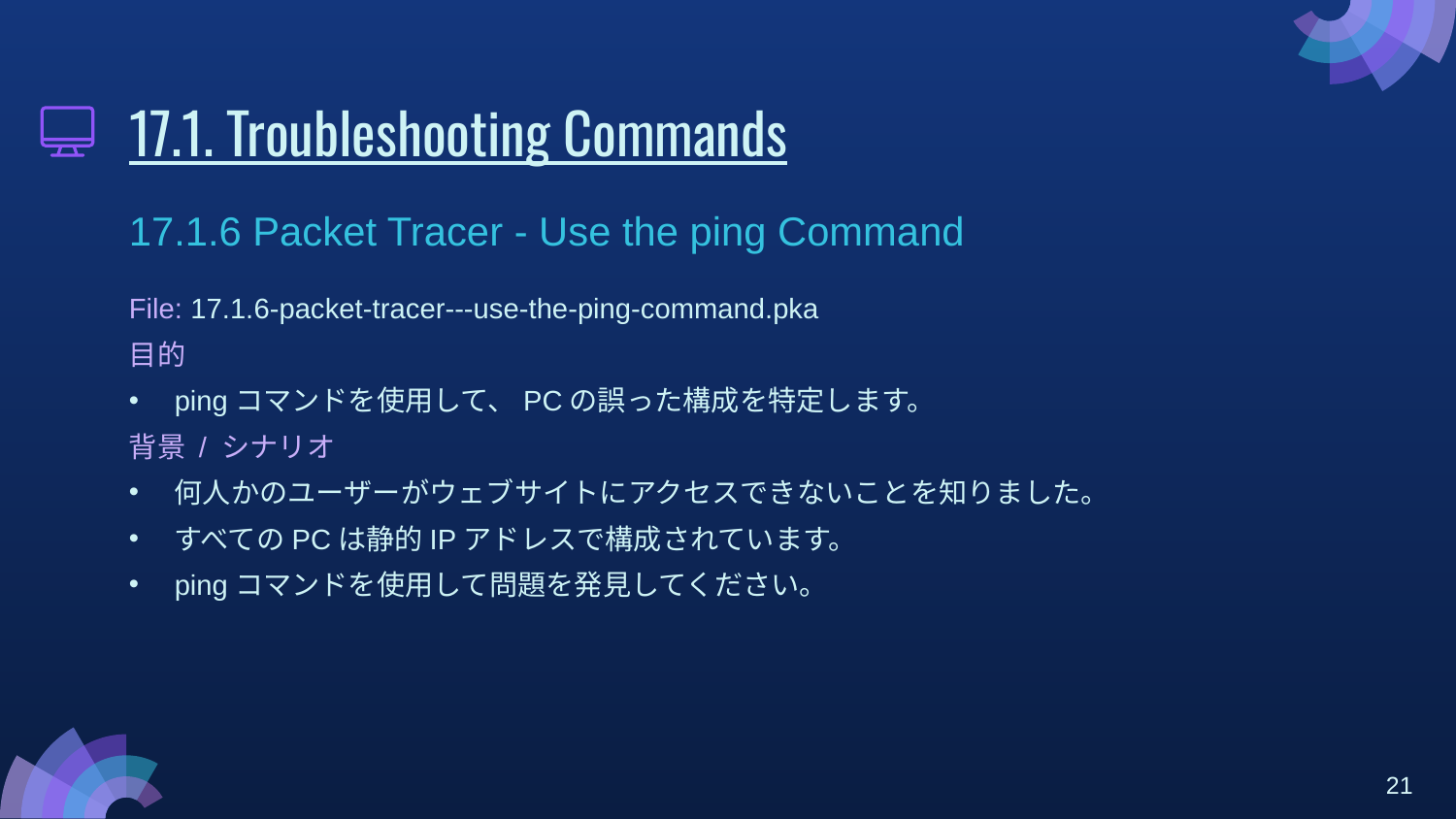

# 17.1. Troubleshooting Commands

17.1.6 Packet Tracer - Use the ping Command
File: 17.1.6-packet-tracer---use-the-ping-command.pka
目的
pingコマンドを使用して、PCの誤った構成を特定します。
背景 / シナリオ
何人かのユーザーがウェブサイトにアクセスできないことを知りました。
すべてのPCは静的IPアドレスで構成されています。
pingコマンドを使用して問題を発見してください。
21